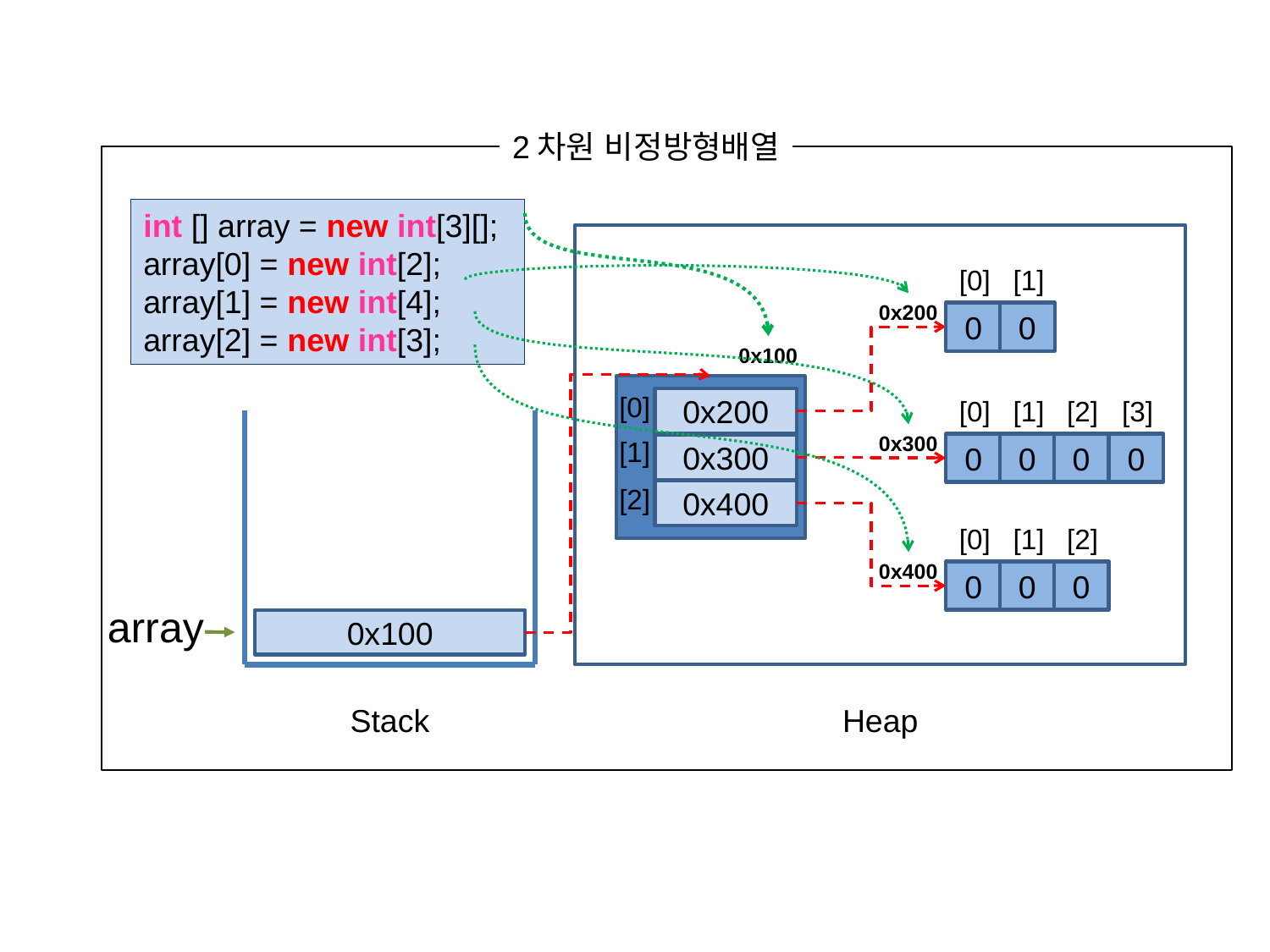

2차원 비정방형배열

int [] array = new int[3][];
array[0] = new int[2];
array[1] = new int[4];
array[2] = new int[3];

[0]
0
[1]
0
0x200
0x100

[0]
[0]
0
[1]
[2]
[3]
0
0
0
0x300
0x200
[1]
0x300
[2]
0x400
[0]
0
[1]
[2]
0
0
0x400
array
0x100
Stack
Heap